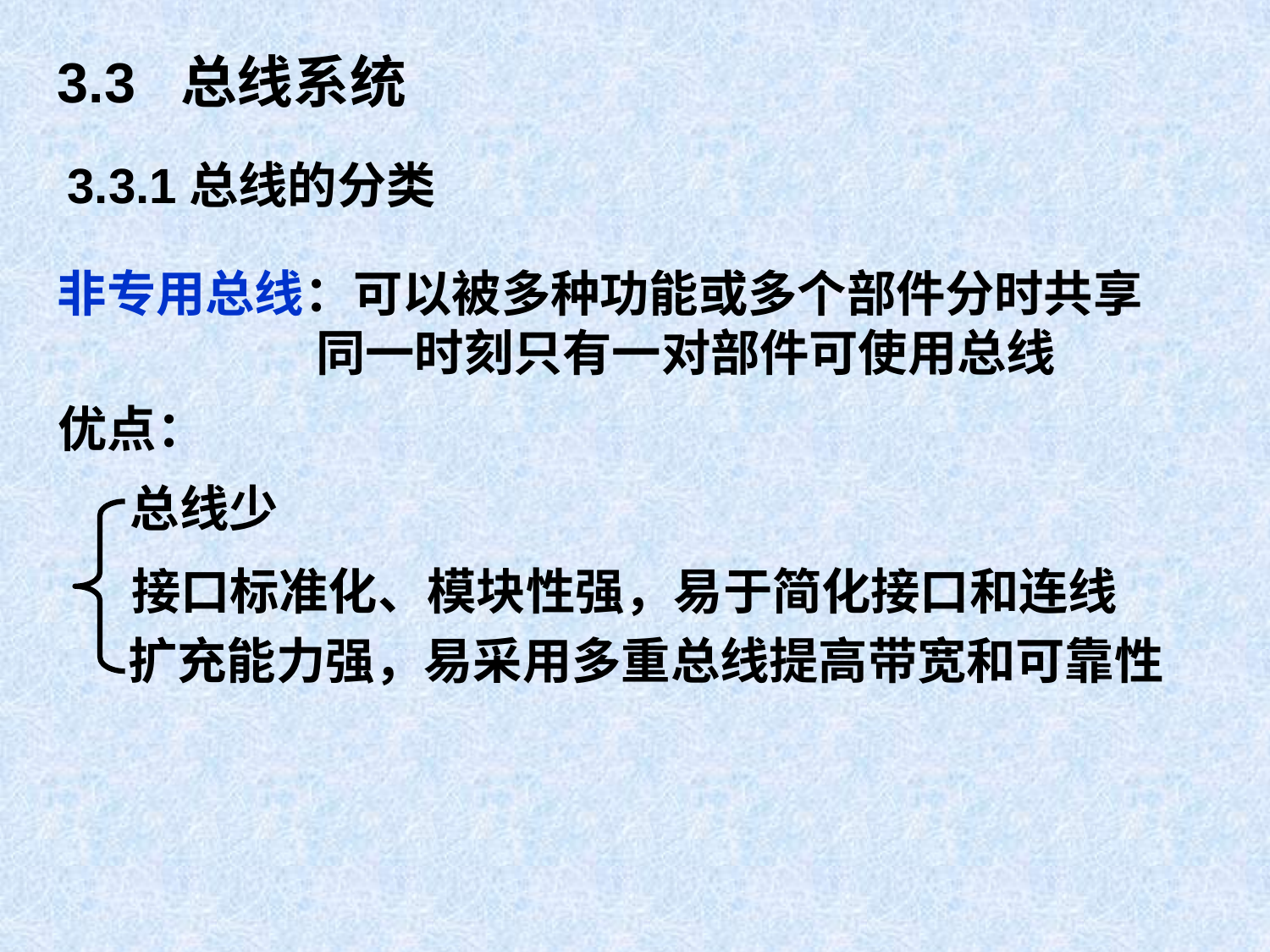

3.3  总线系统
3.3.1总线的分类

非专用总线：可以被多种功能或多个部件分时共享
                      同一时刻只有一对部件可使用总线

优点：
总线少

接口标准化、模块性强，易于简化接口和连线
扩充能力强，易采用多重总线提高带宽和可靠性